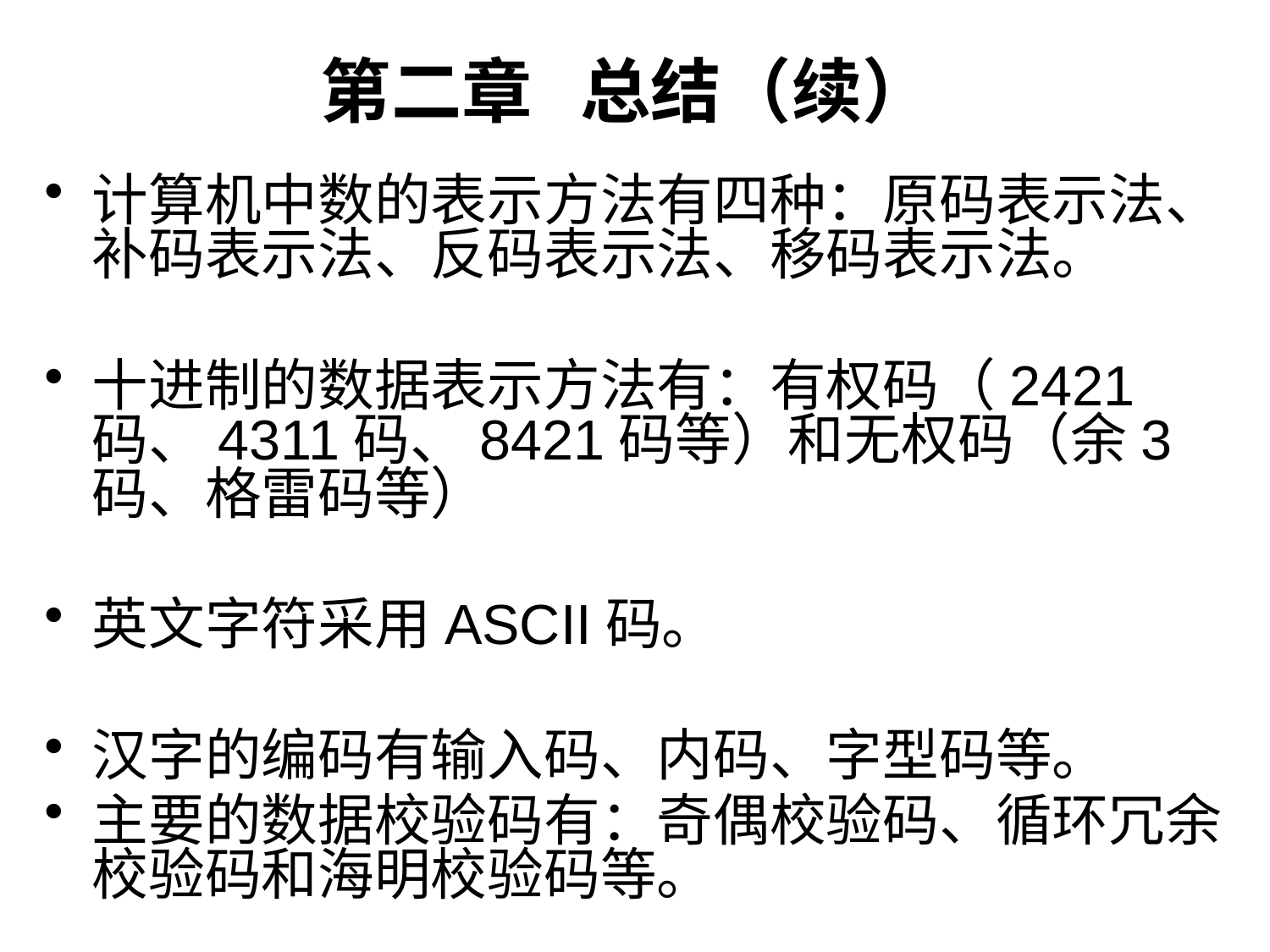

第二章   总结（续）
计算机中数的表示方法有四种：原码表示法、补码表示法、反码表示法、移码表示法。

十进制的数据表示方法有：有权码（2421码、4311码、8421码等）和无权码（余3码、格雷码等）

英文字符采用ASCII码。

汉字的编码有输入码、内码、字型码等。
主要的数据校验码有：奇偶校验码、循环冗余校验码和海明校验码等。